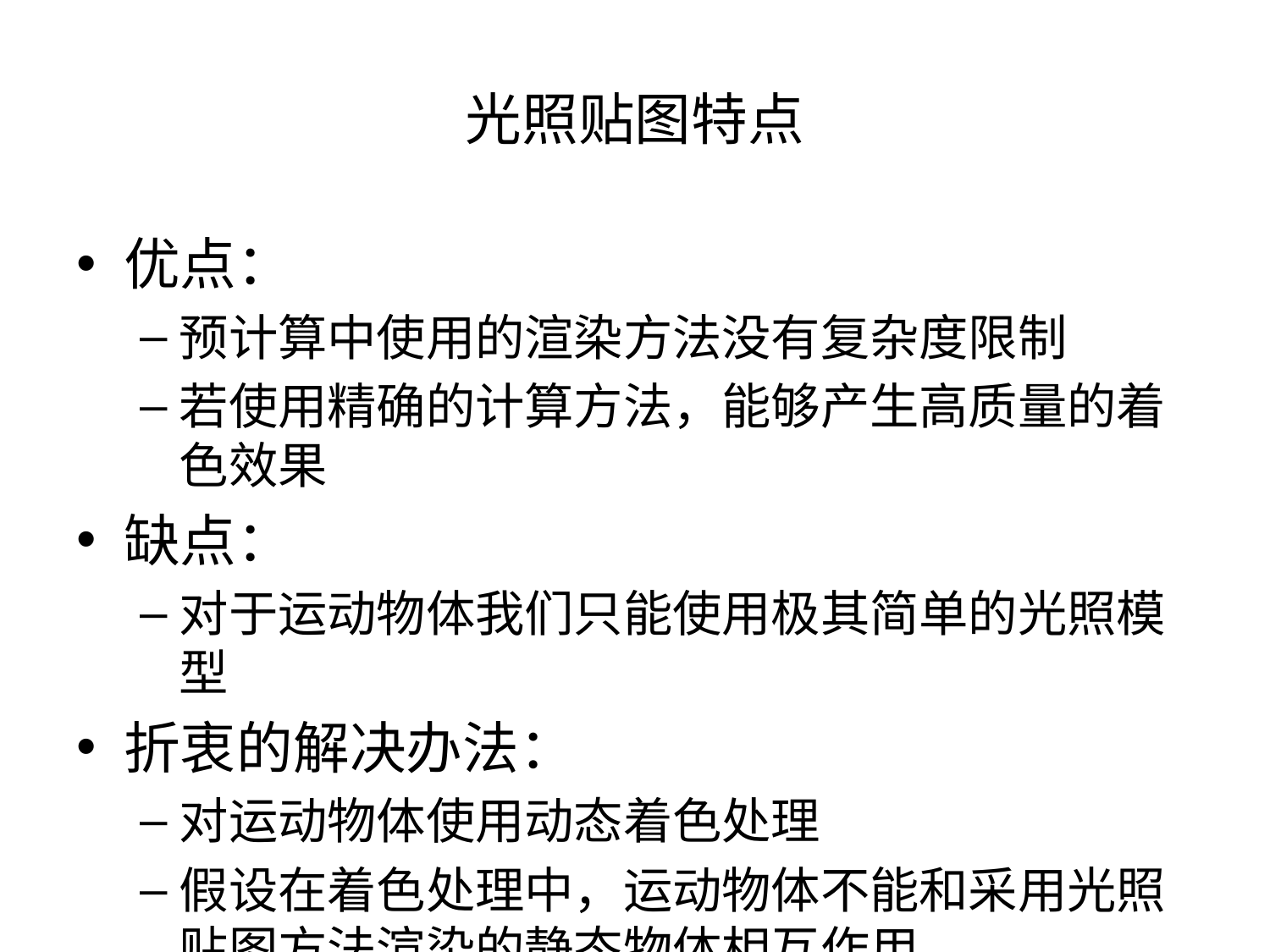

# 光照贴图特点
优点：
预计算中使用的渲染方法没有复杂度限制
若使用精确的计算方法，能够产生高质量的着色效果
缺点：
对于运动物体我们只能使用极其简单的光照模型
折衷的解决办法：
对运动物体使用动态着色处理
假设在着色处理中，运动物体不能和采用光照贴图方法渲染的静态物体相互作用